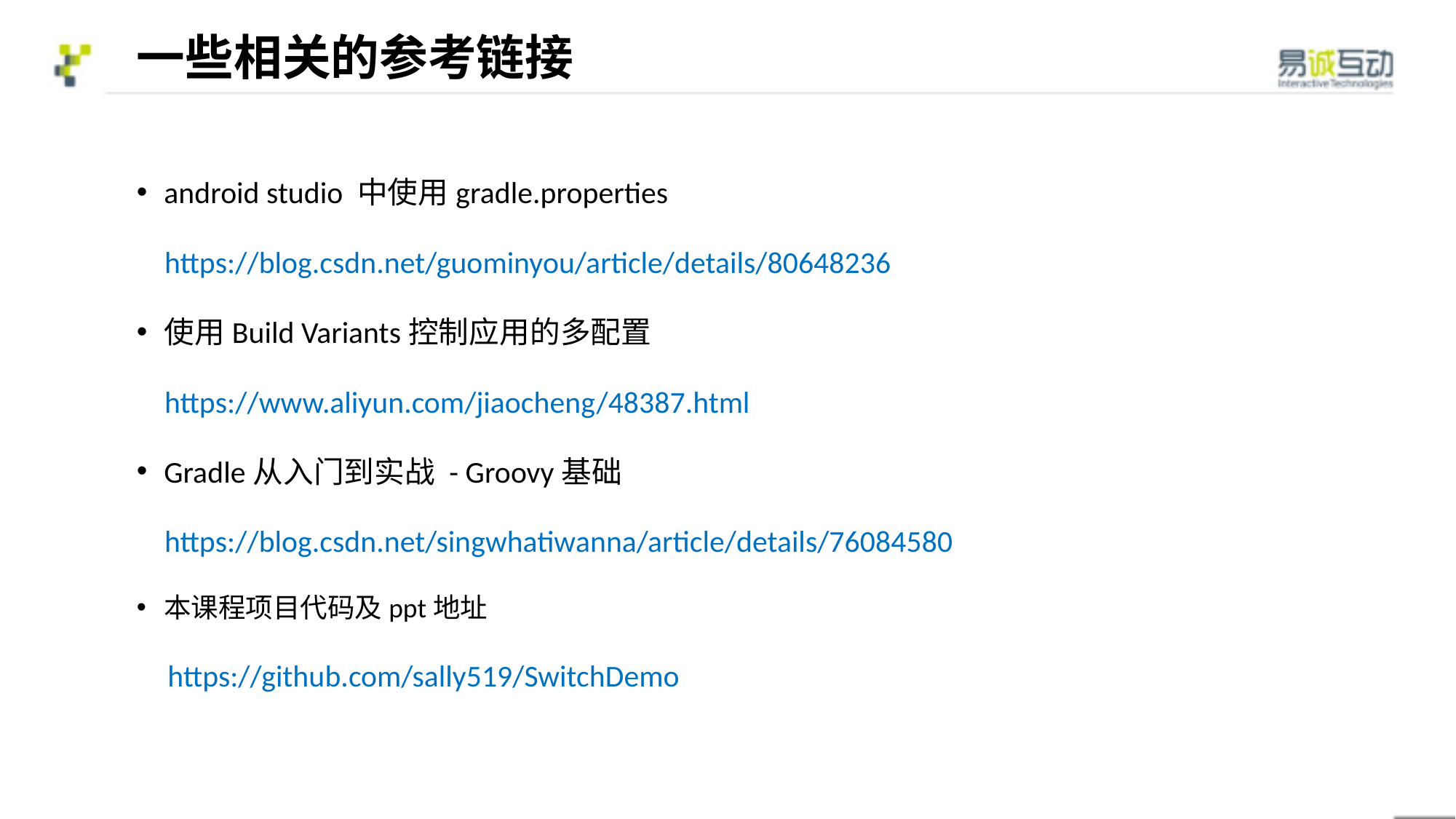

# 一些相关的参考链接
android studio 中使用gradle.properties
    https://blog.csdn.net/guominyou/article/details/80648236
使用Build Variants控制应用的多配置
    https://www.aliyun.com/jiaocheng/48387.html
Gradle从入门到实战 - Groovy基础
    https://blog.csdn.net/singwhatiwanna/article/details/76084580
本课程项目代码及ppt地址
     https://github.com/sally519/SwitchDemo